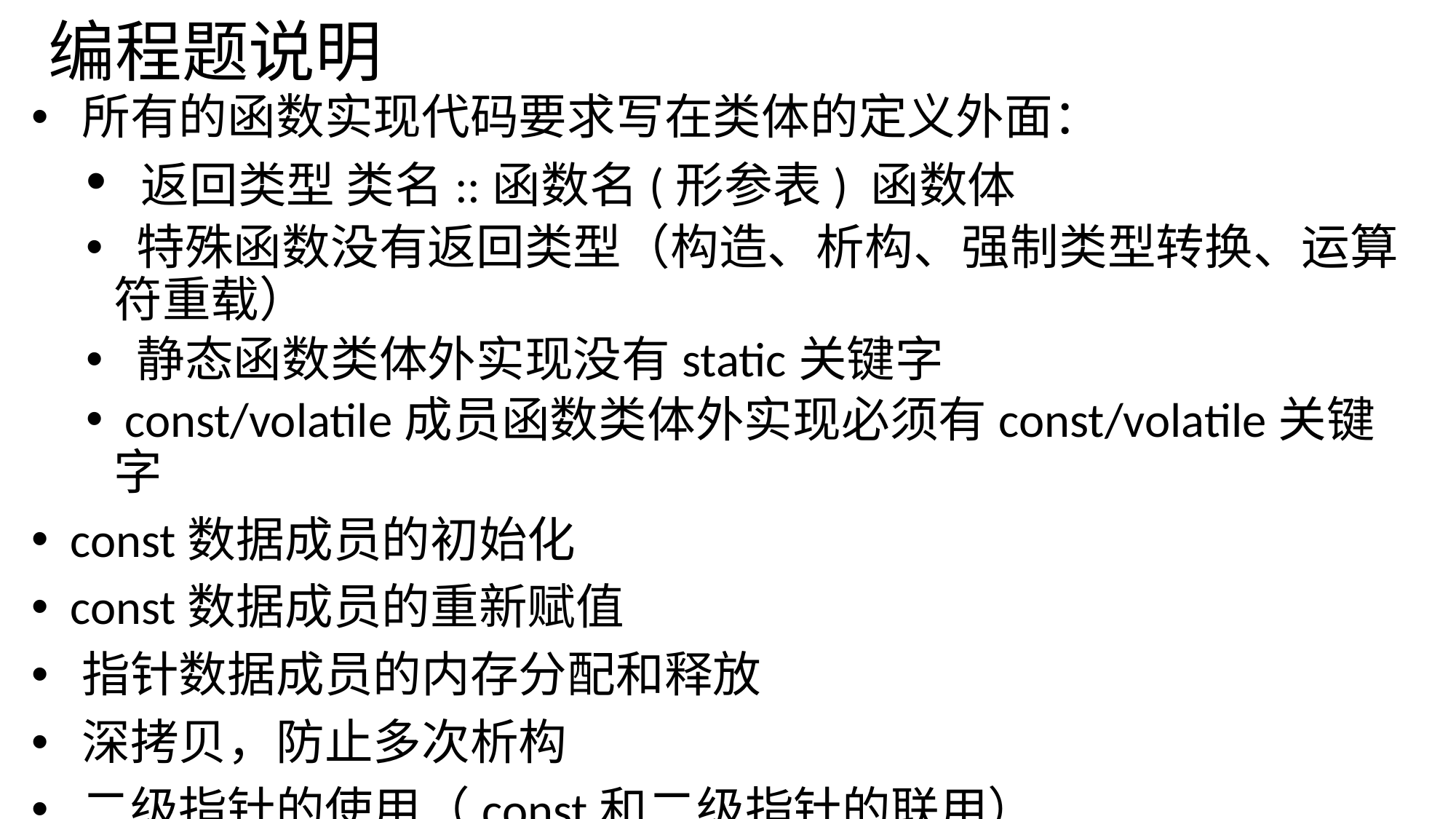

# 编程题说明
 所有的函数实现代码要求写在类体的定义外面：
 返回类型 类名::函数名(形参表) 函数体
 特殊函数没有返回类型（构造、析构、强制类型转换、运算符重载）
 静态函数类体外实现没有static关键字
 const/volatile成员函数类体外实现必须有const/volatile关键字
 const数据成员的初始化
 const数据成员的重新赋值
 指针数据成员的内存分配和释放
 深拷贝，防止多次析构
 二级指针的使用（const和二级指针的联用）